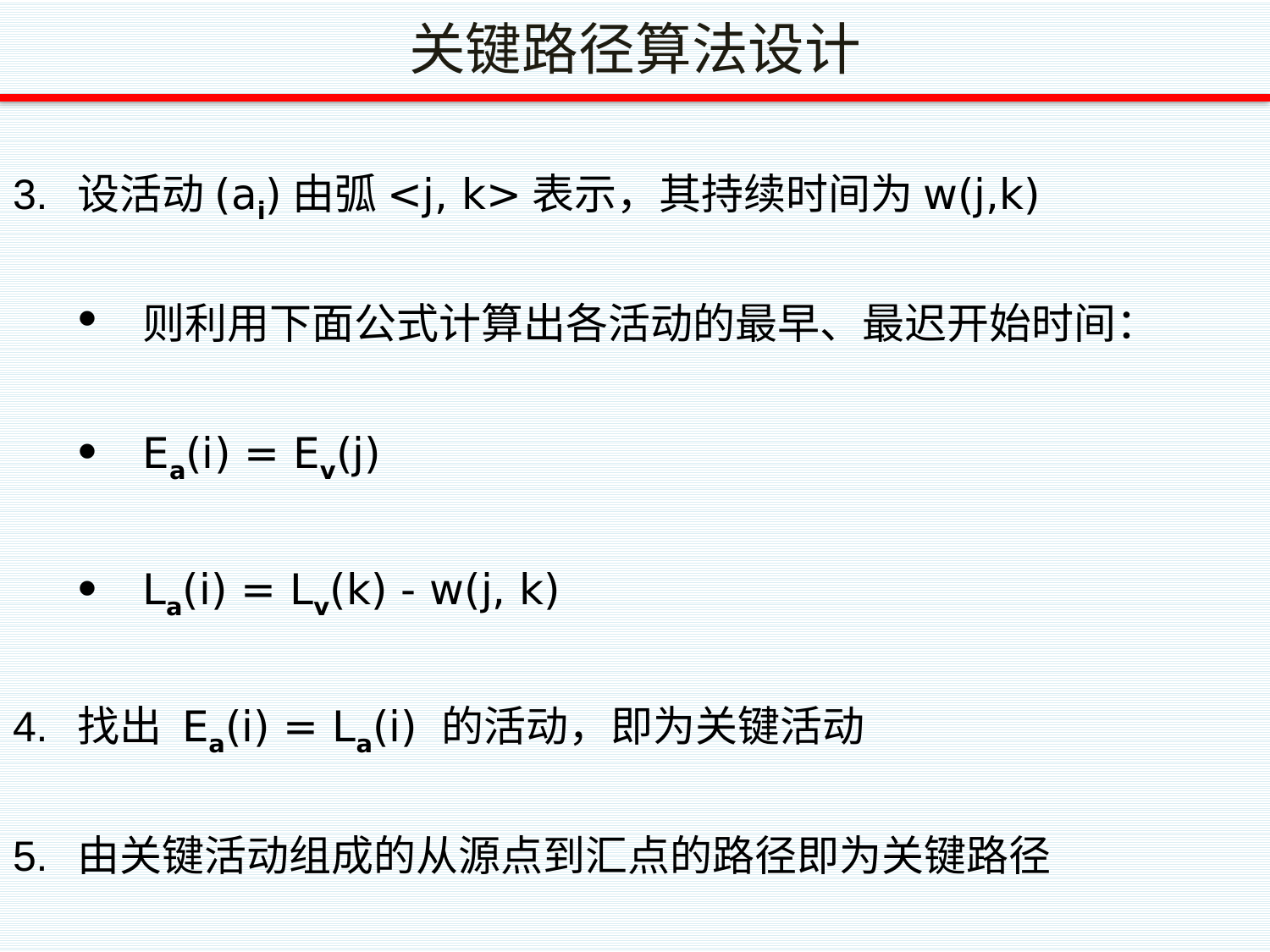

# 关键路径算法设计
设活动(ai)由弧<j, k>表示，其持续时间为w(j,k)
则利用下面公式计算出各活动的最早、最迟开始时间：
Ea(i) = Ev(j)
La(i) = Lv(k) - w(j, k)
找出 Ea(i) = La(i) 的活动，即为关键活动
由关键活动组成的从源点到汇点的路径即为关键路径